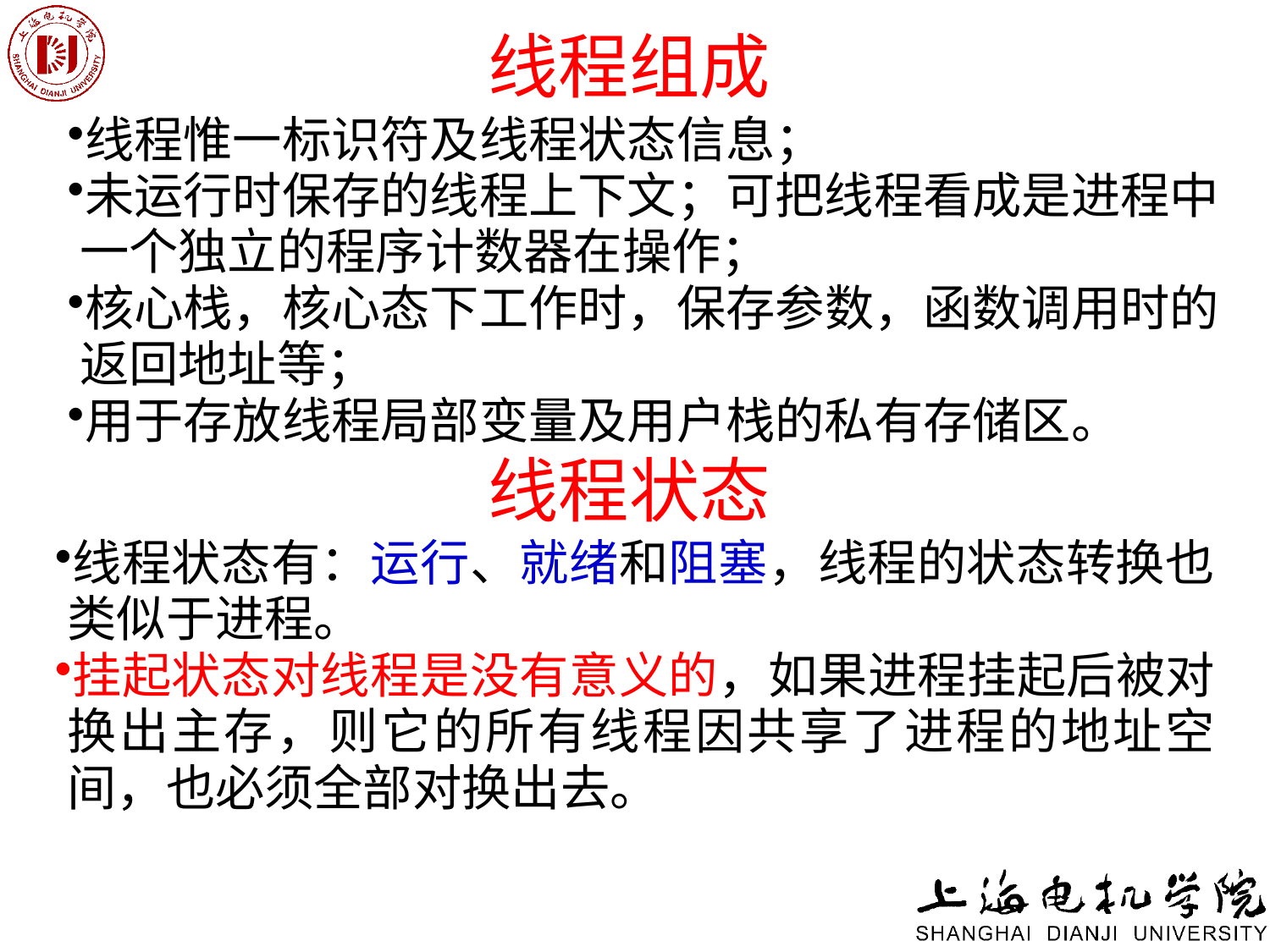

# 线程组成
线程惟一标识符及线程状态信息；
未运行时保存的线程上下文；可把线程看成是进程中一个独立的程序计数器在操作；
核心栈，核心态下工作时，保存参数，函数调用时的返回地址等；
用于存放线程局部变量及用户栈的私有存储区。
线程状态
线程状态有：运行、就绪和阻塞，线程的状态转换也类似于进程。
挂起状态对线程是没有意义的，如果进程挂起后被对换出主存，则它的所有线程因共享了进程的地址空间，也必须全部对换出去。